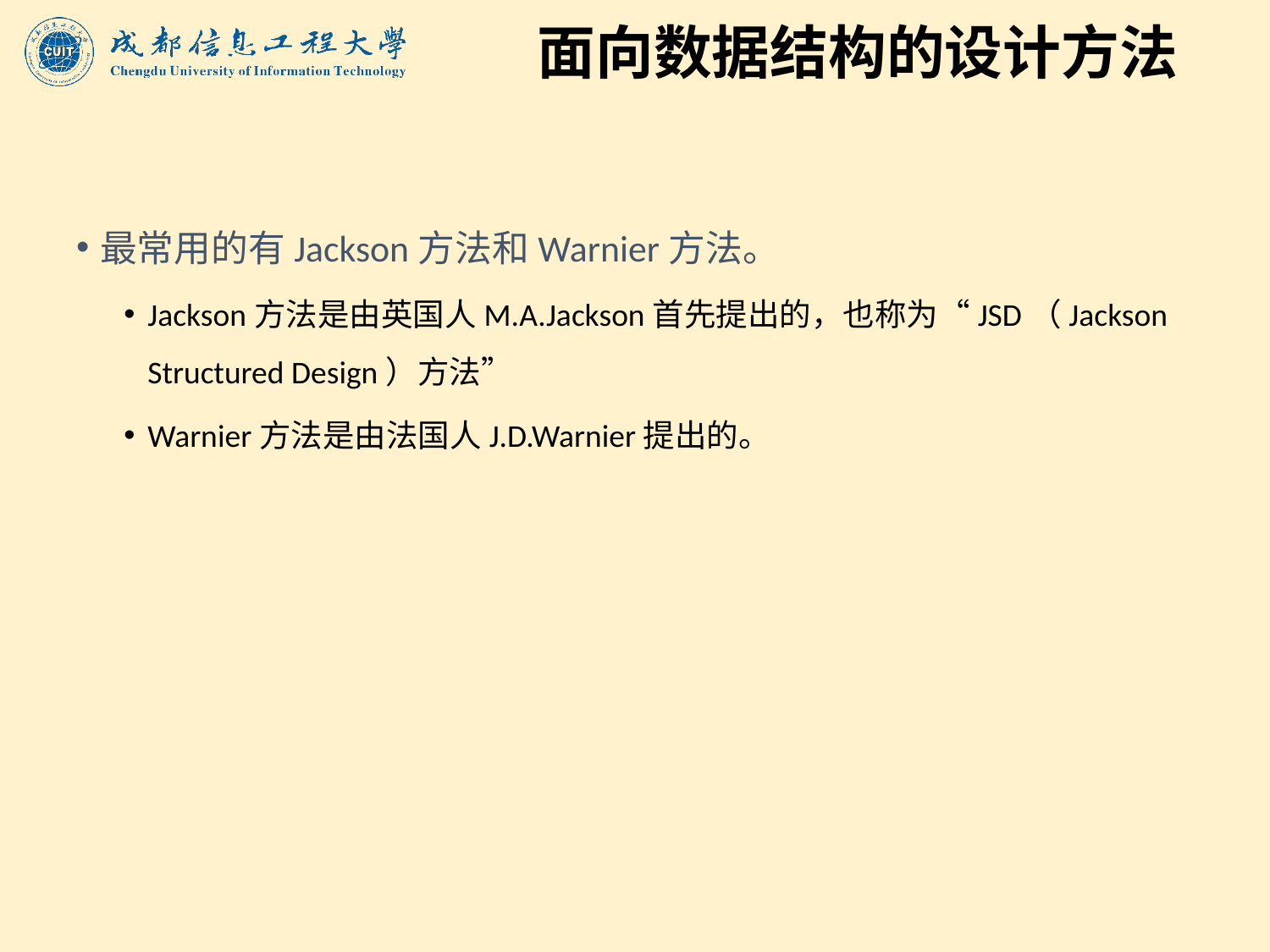

# 面向数据结构的设计方法
最常用的有Jackson方法和Warnier方法。
Jackson方法是由英国人M.A.Jackson首先提出的，也称为“JSD（Jackson Structured Design）方法”
Warnier方法是由法国人J.D.Warnier提出的。